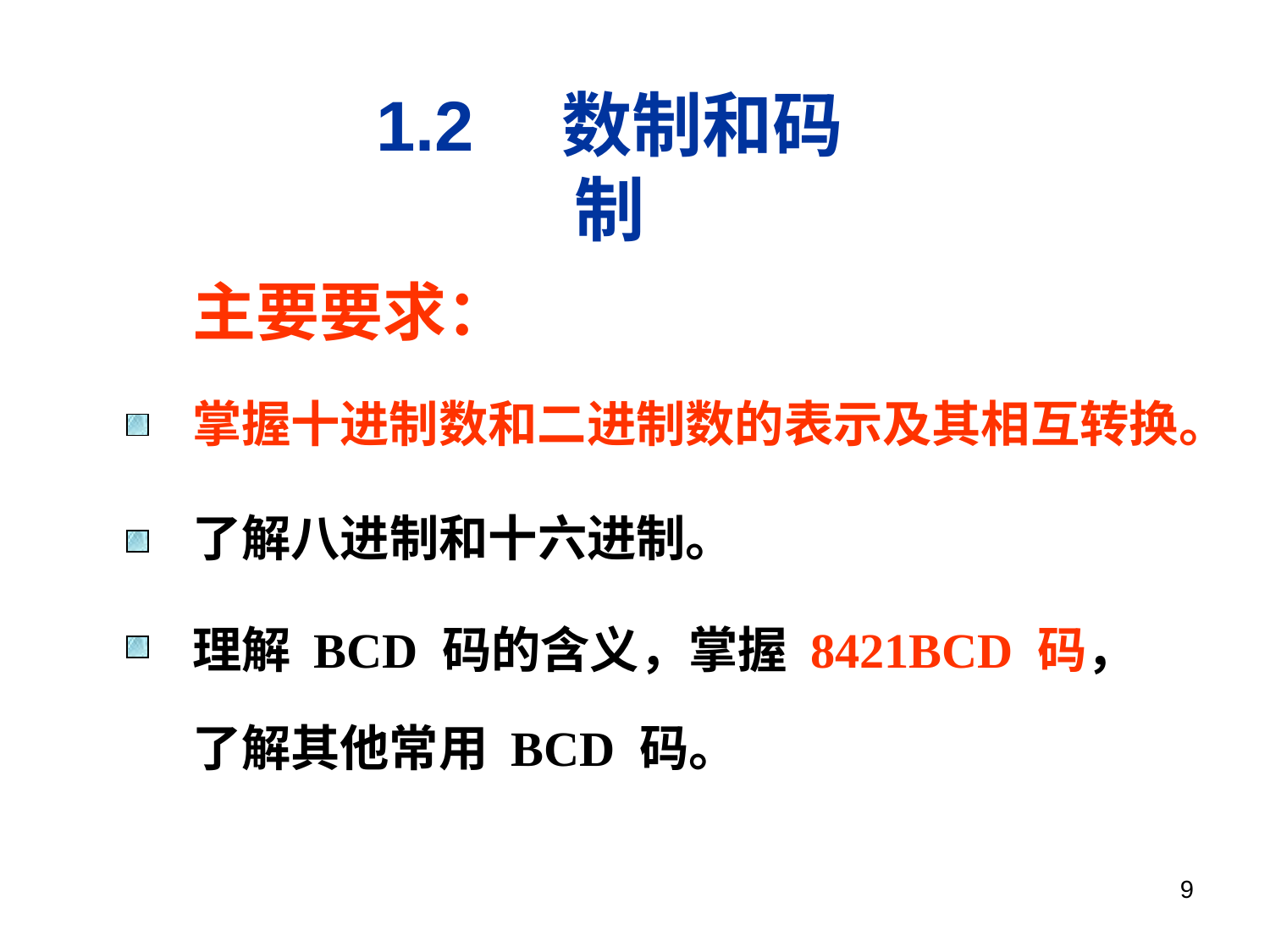

1.2　数制和码制
主要要求：
掌握十进制数和二进制数的表示及其相互转换。

了解八进制和十六进制。

理解 BCD 码的含义，掌握 8421BCD 码，
了解其他常用 BCD 码。

9